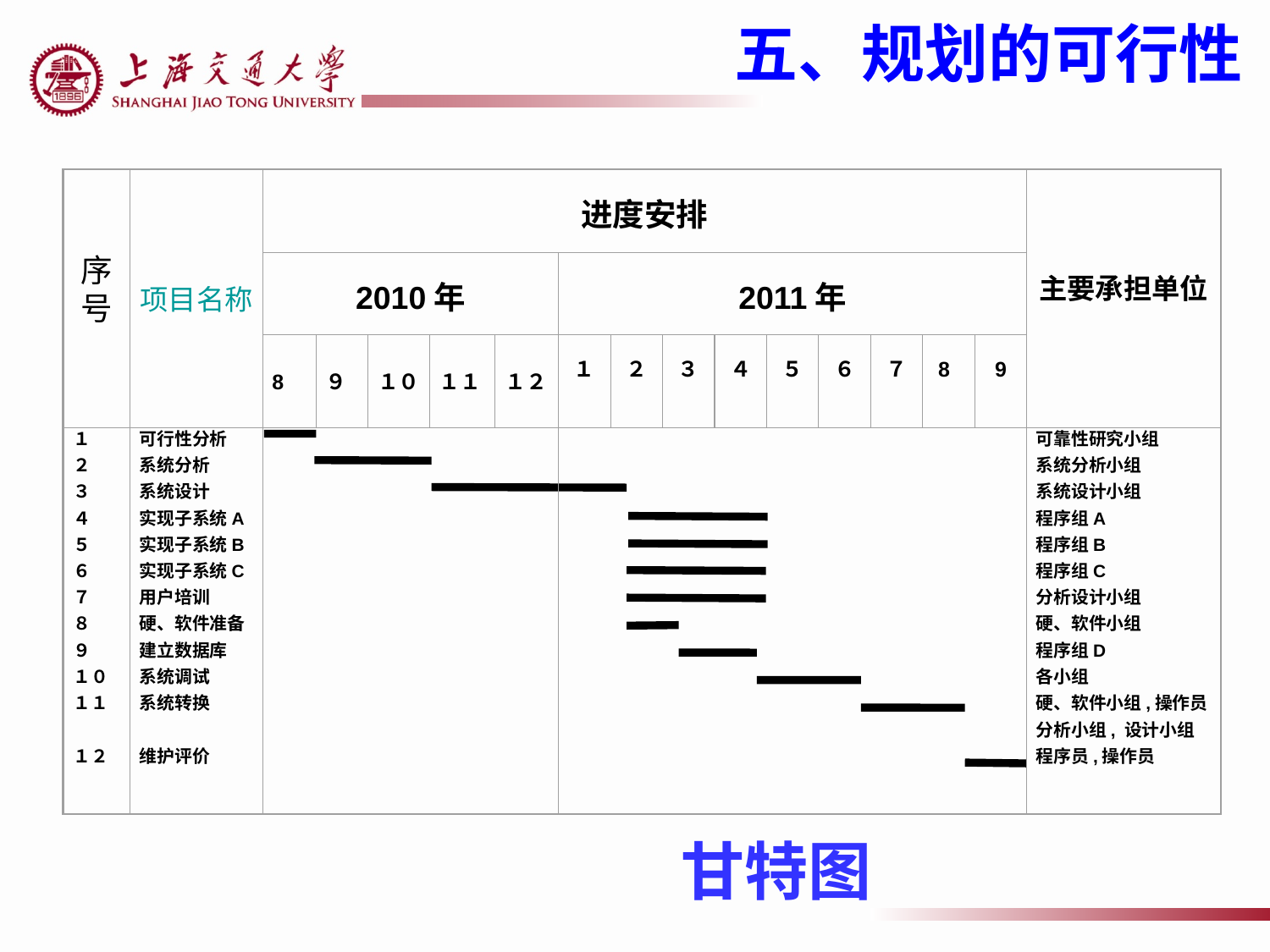

五、规划的可行性

序
号

项目名称

进度安排

主要承担单位

2010年

2011年

8

９

１０

１１

１２

１

２

３

４

５

６

７

 8

9

１
２
３
４
５
６
７
８
９
１０
１１

１２

可行性分析
系统分析
系统设计
实现子系统A
实现子系统B
实现子系统C
用户培训
硬、软件准备
建立数据库
系统调试
系统转换

维护评价

可靠性研究小组
系统分析小组
系统设计小组
程序组A
程序组B
程序组C
分析设计小组
硬、软件小组
程序组D
各小组
硬、软件小组,操作员
分析小组, 设计小组
程序员,操作员

# 甘特图